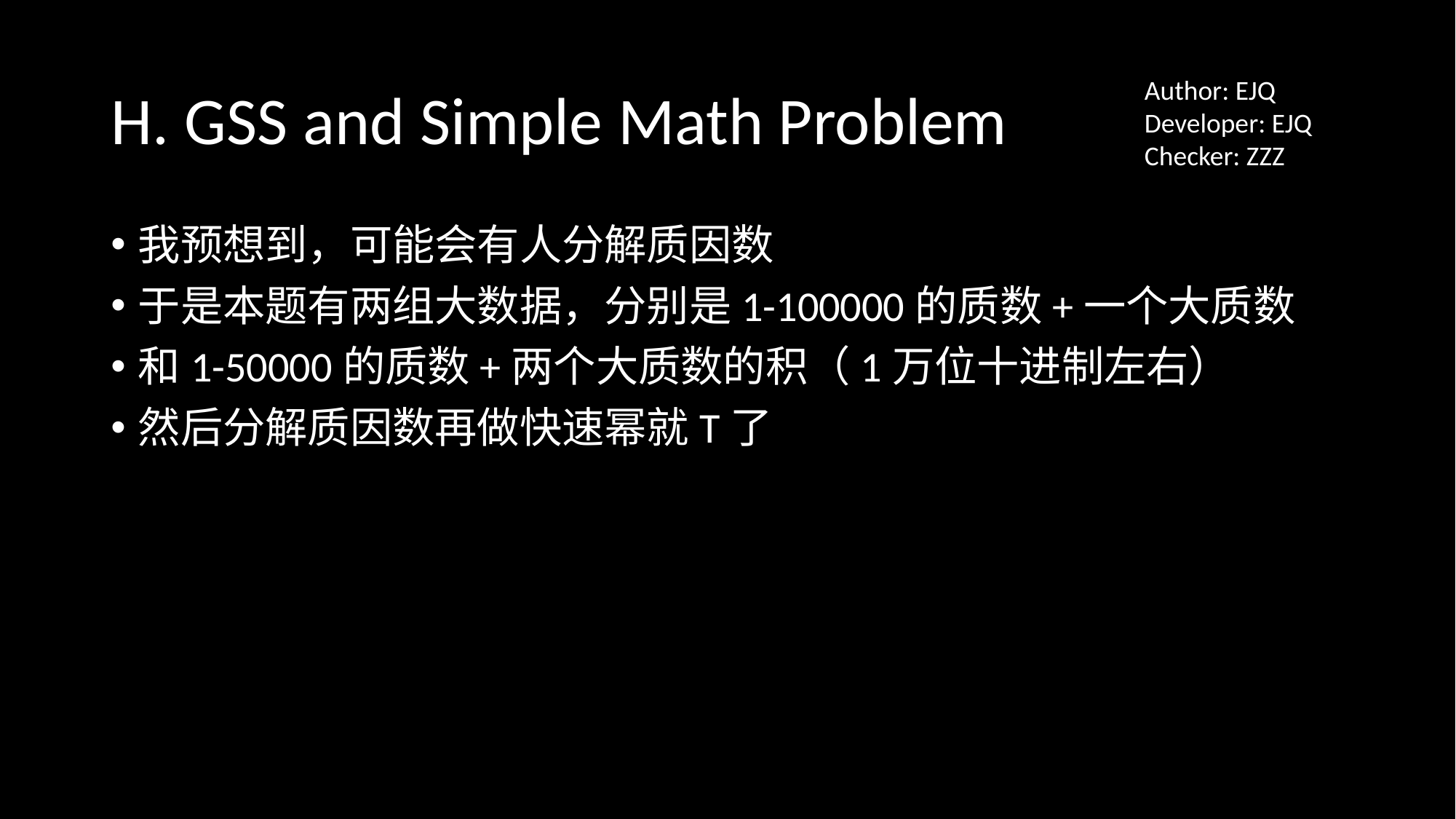

# H. GSS and Simple Math Problem
Author: EJQ
Developer: EJQ
Checker: ZZZ
我预想到，可能会有人分解质因数
于是本题有两组大数据，分别是1-100000的质数+一个大质数
和1-50000的质数+两个大质数的积（1万位十进制左右）
然后分解质因数再做快速幂就T了